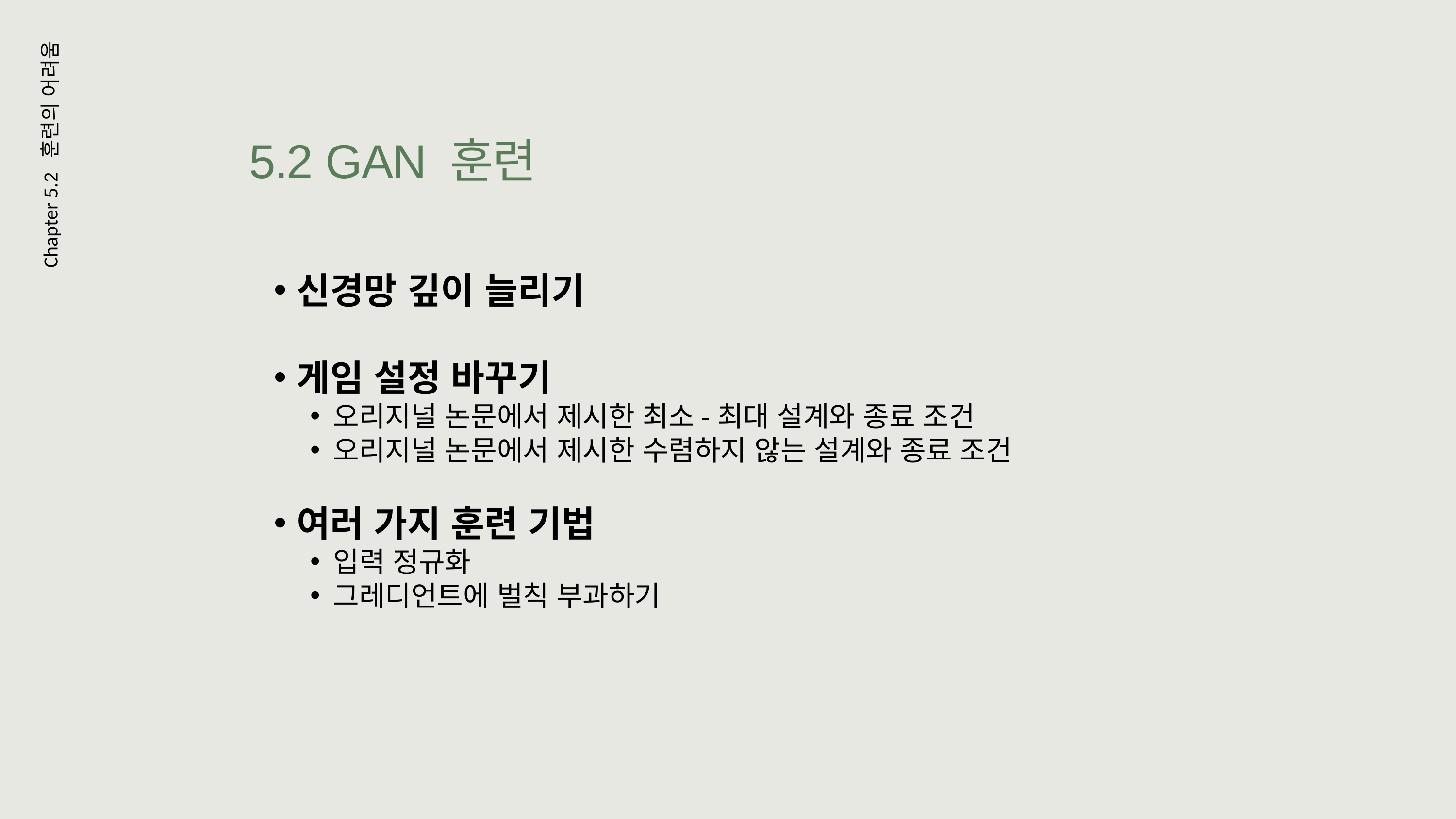

5.2 GAN 훈련
Chapter 5.2  훈련의 어려움

신경망 깊이 늘리기

게임 설정 바꾸기
오리지널 논문에서 제시한 최소-최대 설계와 종료 조건
오리지널 논문에서 제시한 수렴하지 않는 설계와 종료 조건

여러 가지 훈련 기법
입력 정규화
그레디언트에 벌칙 부과하기